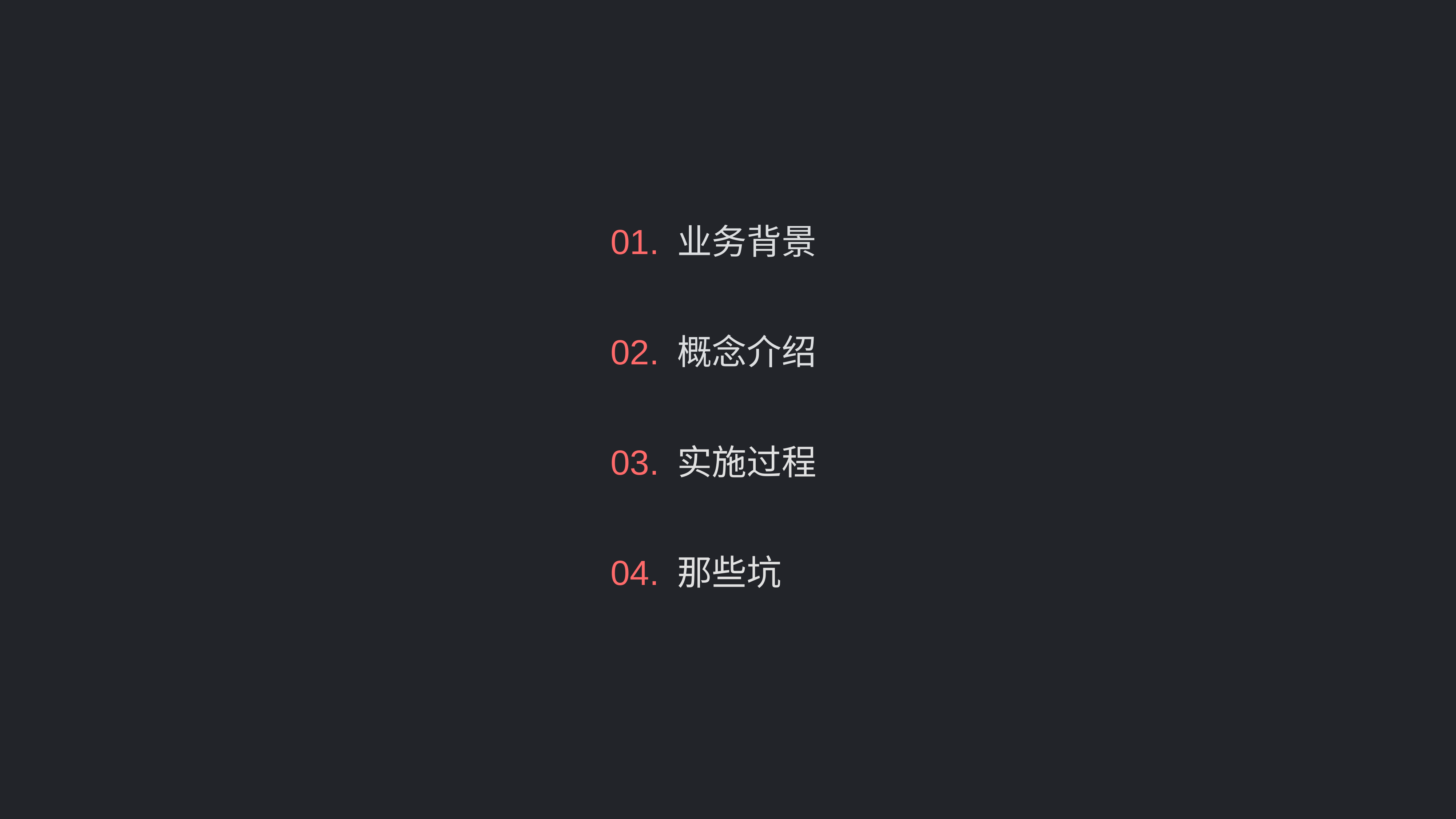

01. 业务背景
02. 概念介绍
03. 实施过程
04. 那些坑